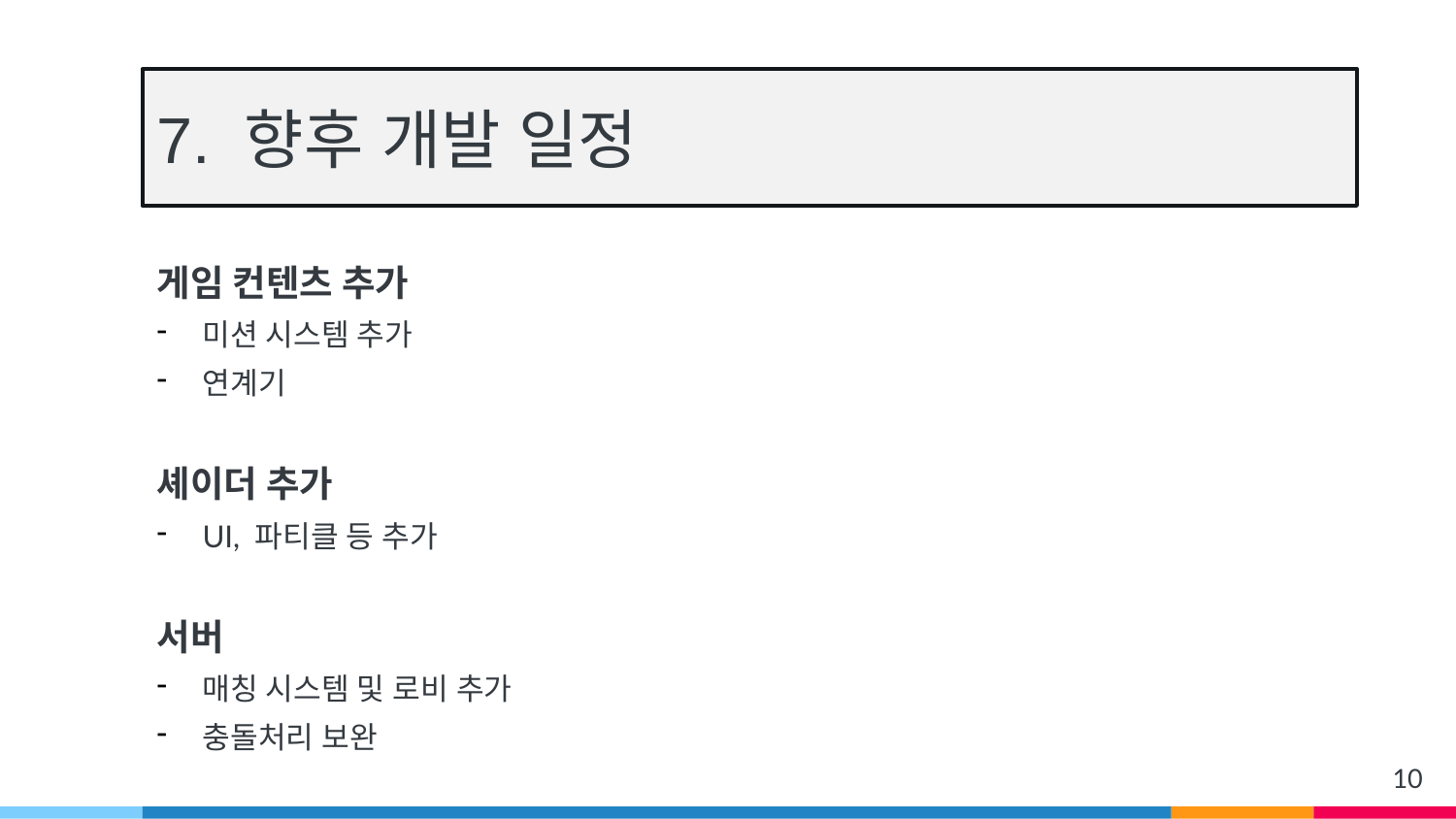

# 7. 향후 개발 일정

게임 컨텐츠 추가
미션 시스템 추가
연계기

셰이더 추가
UI, 파티클 등 추가

서버
매칭 시스템 및 로비 추가
충돌처리 보완

10